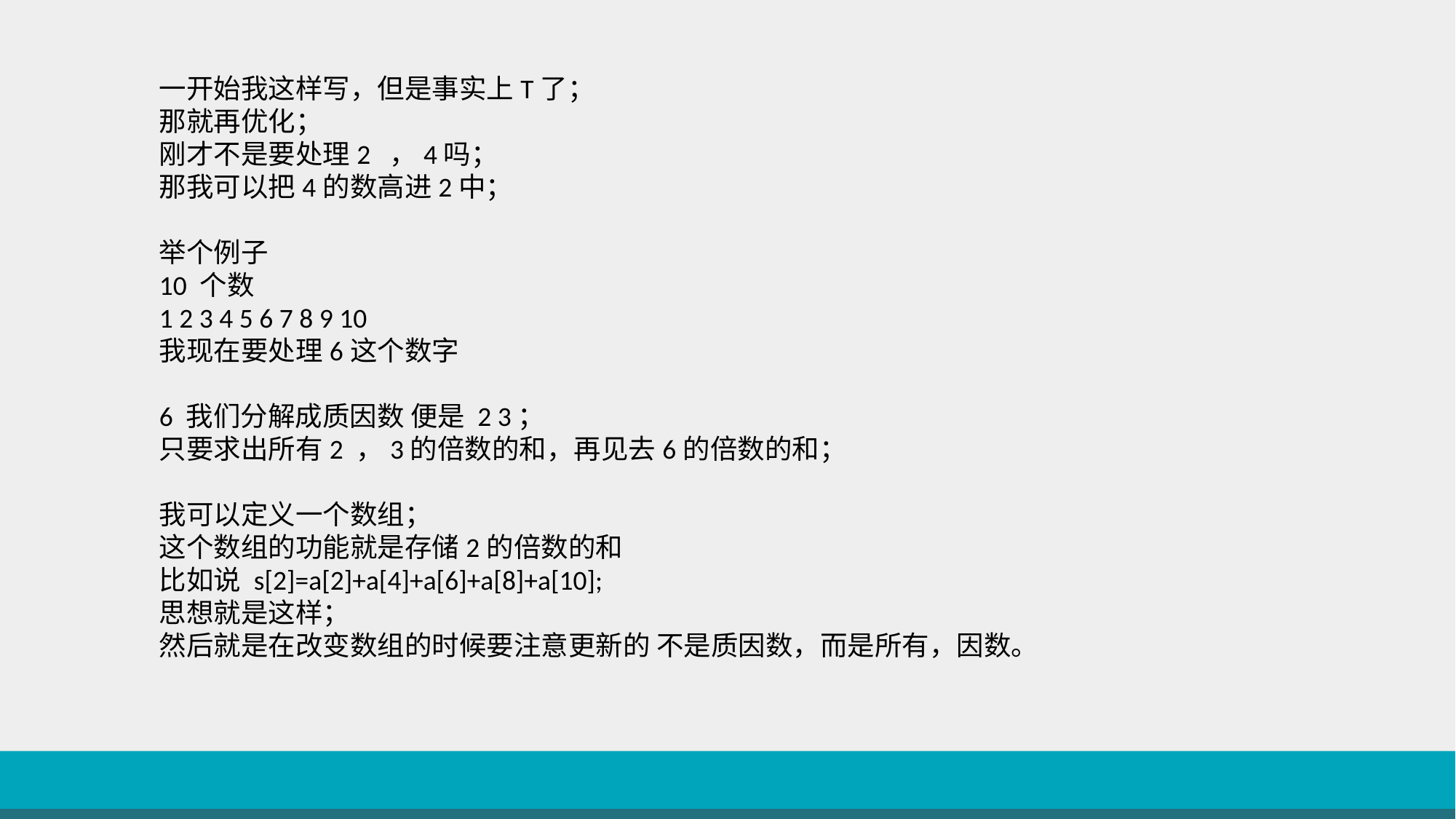

一开始我这样写，但是事实上T了；
那就再优化；
刚才不是要处理2  ，4吗；
那我可以把4的数高进2中；

举个例子
10 个数
1 2 3 4 5 6 7 8 9 10
我现在要处理6这个数字

6 我们分解成质因数 便是 2 3；
只要求出所有2 ，3的倍数的和，再见去6的倍数的和；

我可以定义一个数组；
这个数组的功能就是存储2的倍数的和
比如说 s[2]=a[2]+a[4]+a[6]+a[8]+a[10];
思想就是这样；
然后就是在改变数组的时候要注意更新的 不是质因数，而是所有，因数。